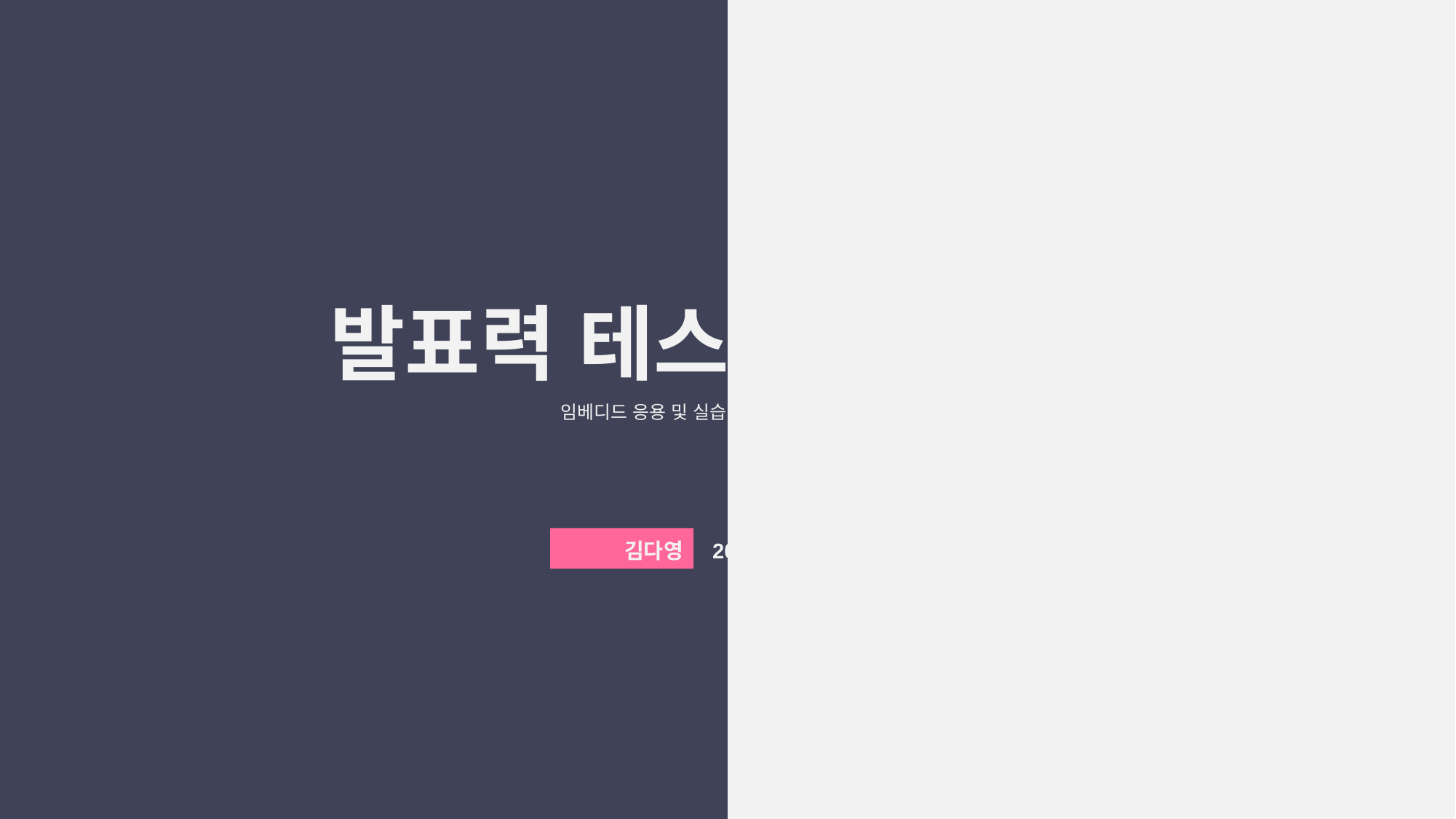

발표력 테스트 프로그램
임베디드 응용 및 실습   텀프로젝트 경과발표

김다영    2015136012